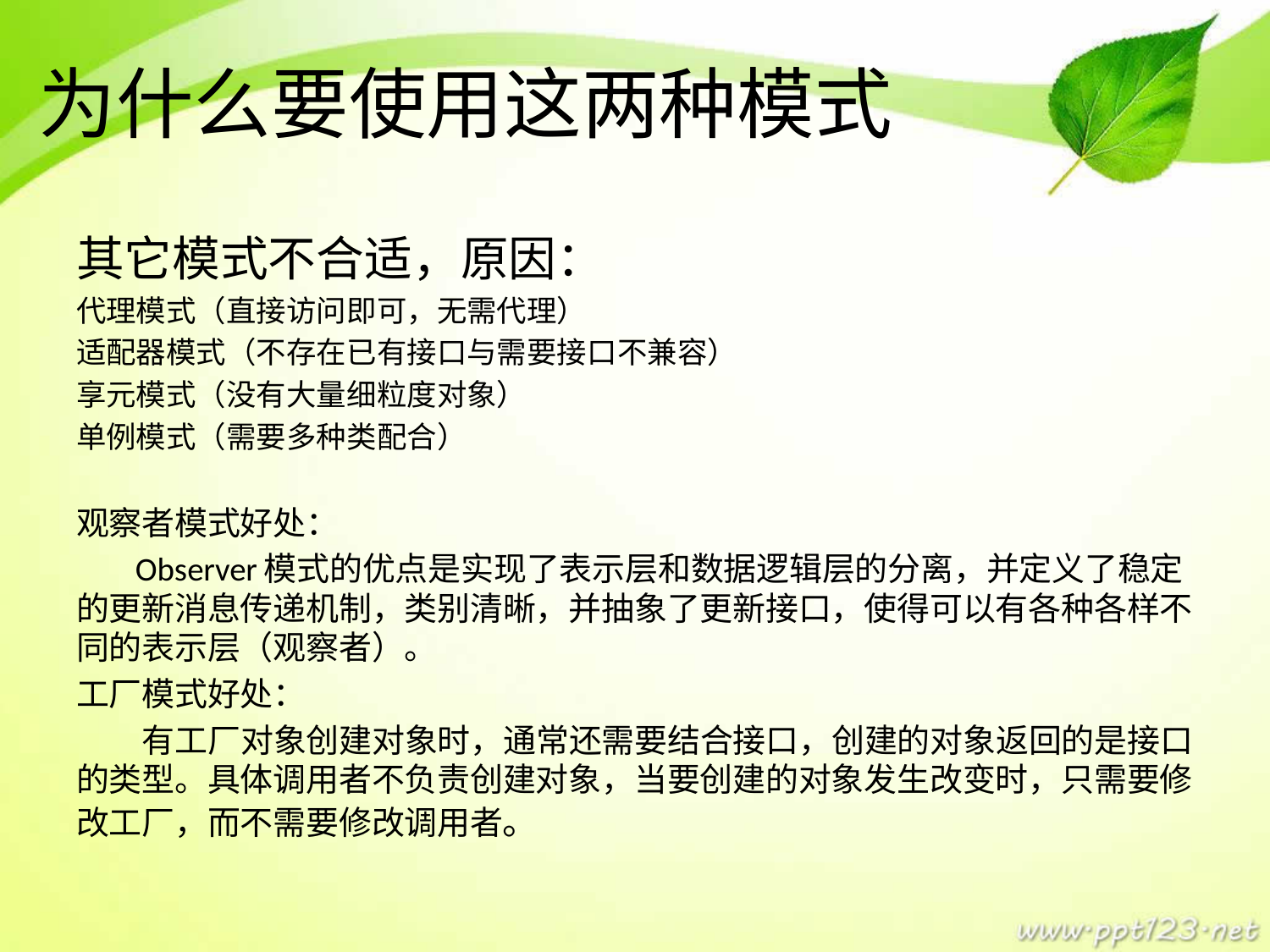

# 为什么要使用这两种模式
其它模式不合适，原因：
代理模式（直接访问即可，无需代理）
适配器模式（不存在已有接口与需要接口不兼容）
享元模式（没有大量细粒度对象）
单例模式（需要多种类配合）

观察者模式好处：
        Observer模式的优点是实现了表示层和数据逻辑层的分离，并定义了稳定的更新消息传递机制，类别清晰，并抽象了更新接口，使得可以有各种各样不同的表示层（观察者）。
工厂模式好处：
        有工厂对象创建对象时，通常还需要结合接口，创建的对象返回的是接口的类型。具体调用者不负责创建对象，当要创建的对象发生改变时，只需要修改工厂，而不需要修改调用者。